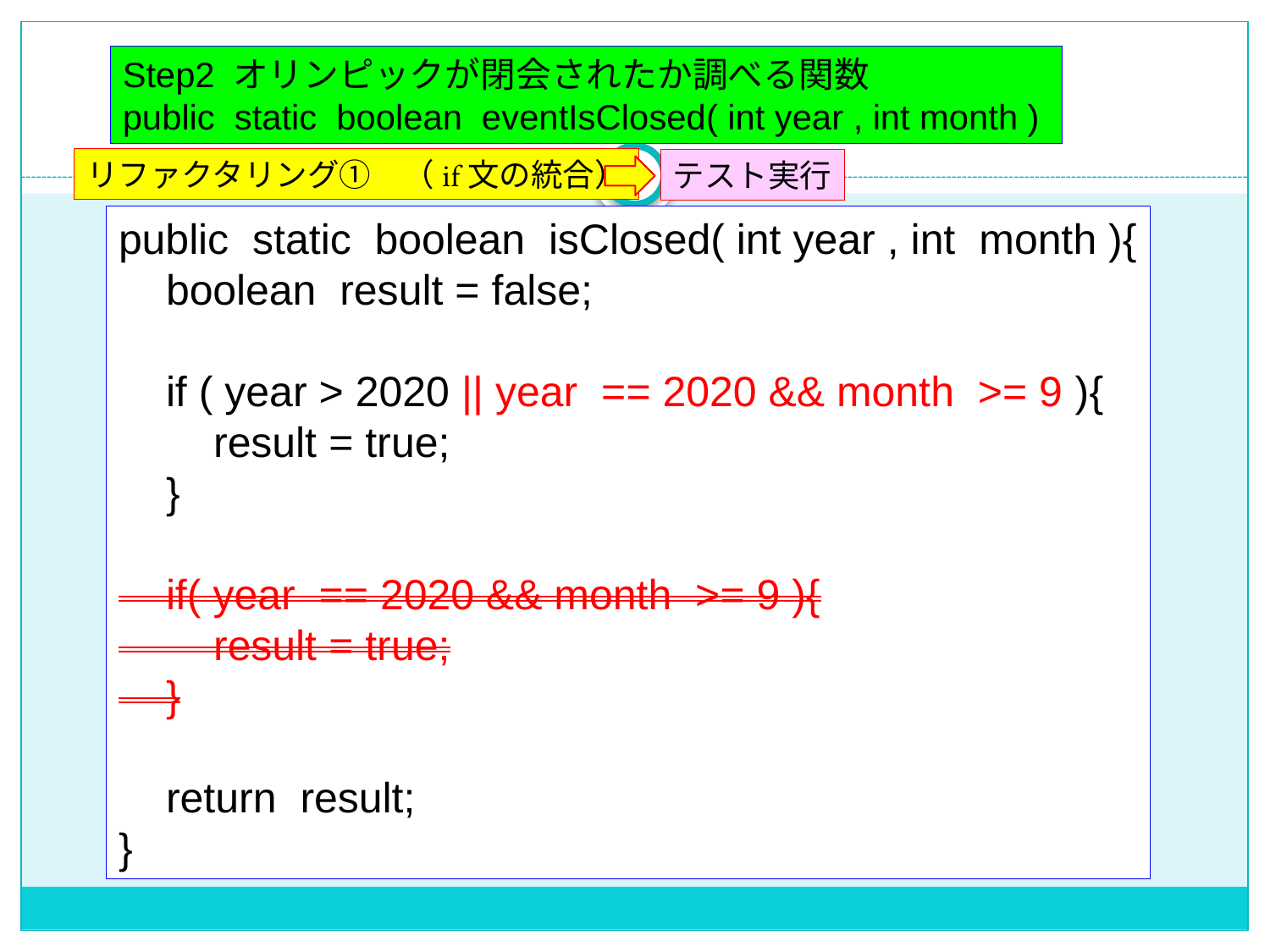

Step2 オリンピックが閉会されたか調べる関数
public  static  boolean  eventIsClosed( int year , int month )
リファクタリング①　（if文の統合）
テスト実行

public  static  boolean  isClosed( int year , int  month ){
    boolean  result = false;

    if ( year > 2020 || year  == 2020 && month  >= 9 ){
        result = true;
    }

    if( year  == 2020 && month  >= 9 ){
        result = true;
    }

    return  result;
}